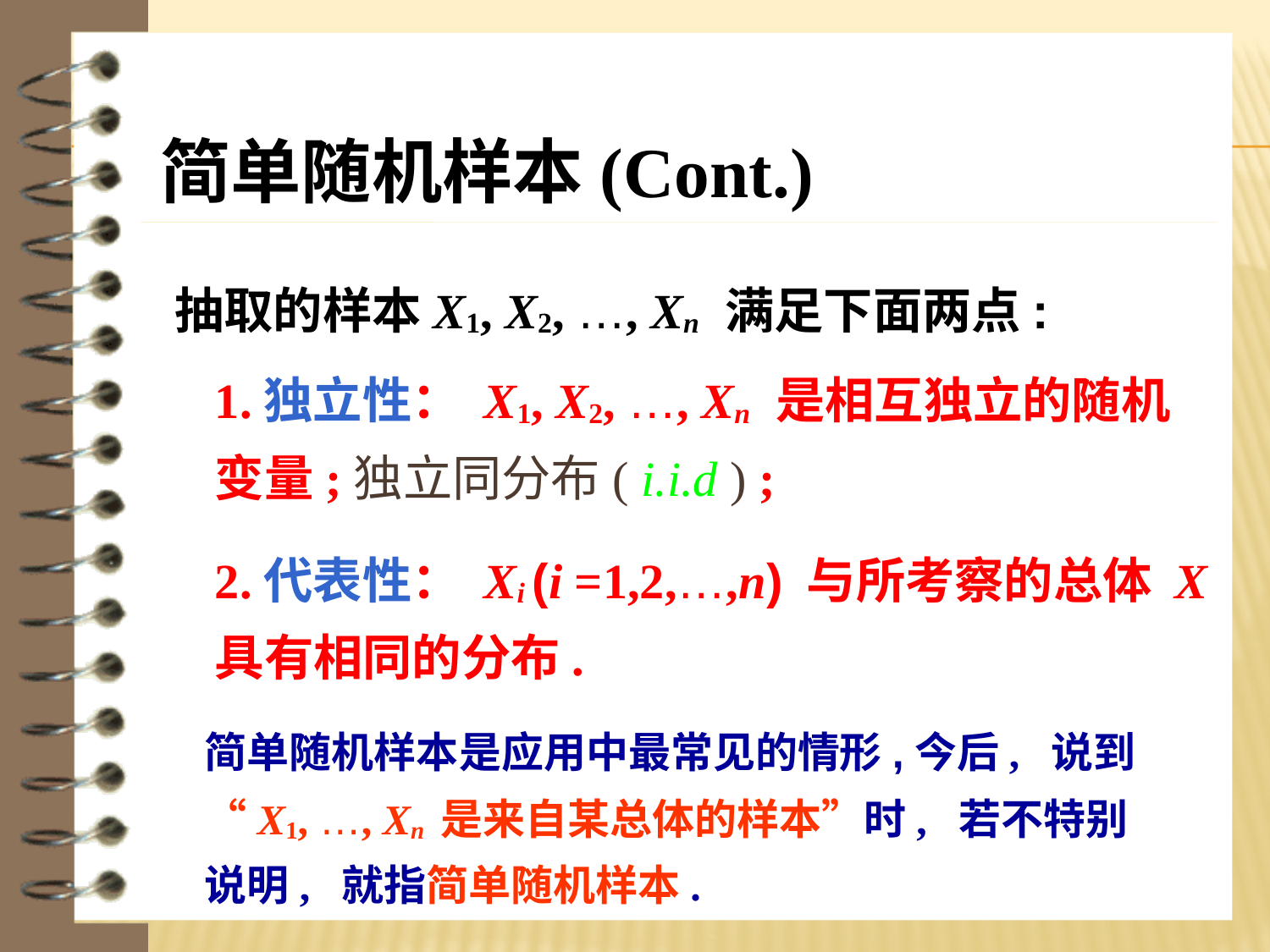

简单随机样本(Cont.)
抽取的样本X1, X2, …, Xn 满足下面两点:
1.独立性： X1, X2, …, Xn 是相互独立的随机变量;独立同分布( i.i.d ) ;
2.代表性： Xi (i =1,2,…,n) 与所考察的总体 X 具有相同的分布.
简单随机样本是应用中最常见的情形,今后,  说到 “X1, …, Xn 是来自某总体的样本”时,  若不特别说明,  就指简单随机样本.